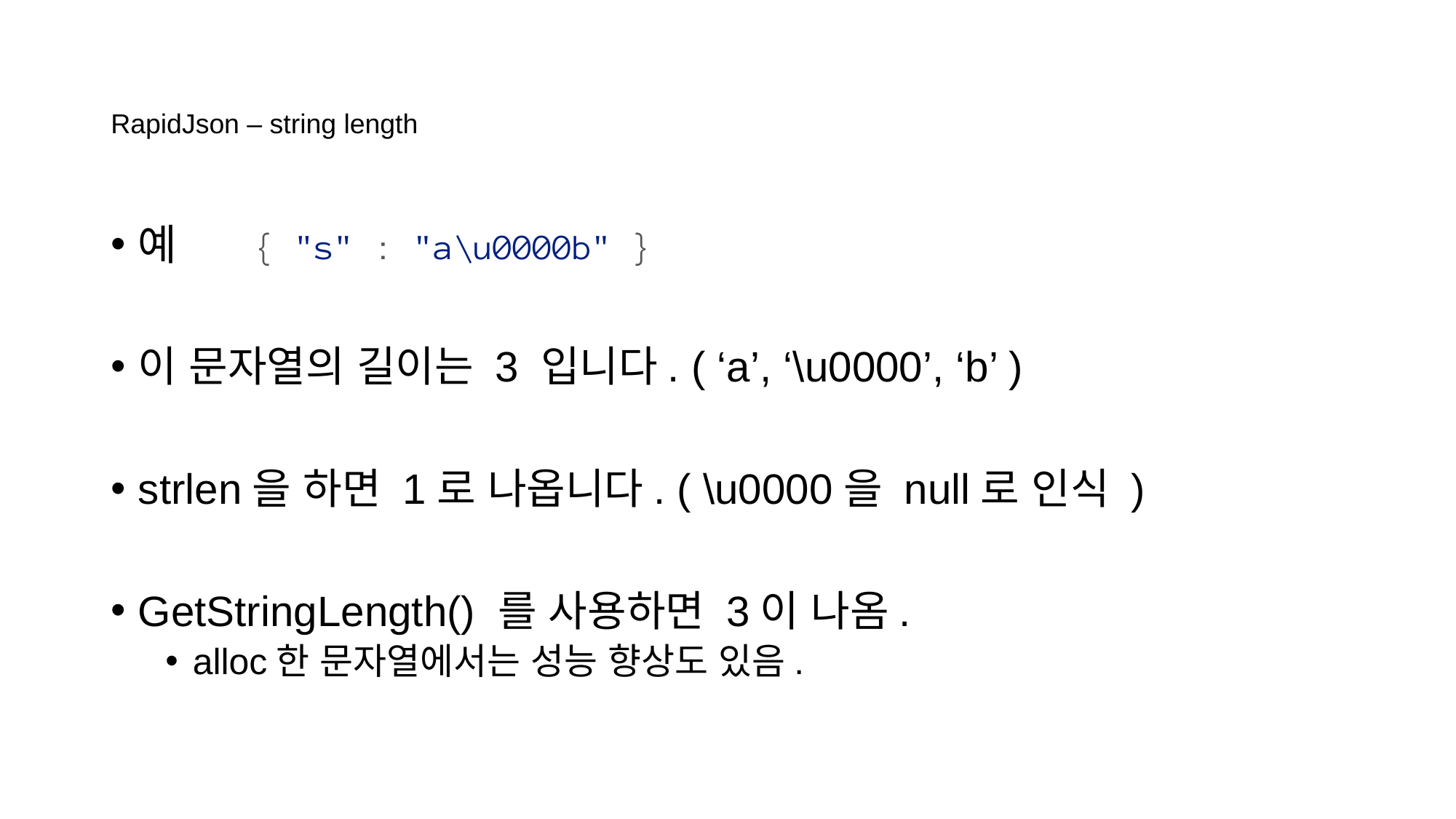

# RapidJson – string length
예

이 문자열의 길이는 3 입니다. ( ‘a’, ‘\u0000’, ‘b’ )

strlen을 하면 1로 나옵니다. ( \u0000을 null로 인식 )

GetStringLength() 를 사용하면 3이 나옴.
alloc한 문자열에서는 성능 향상도 있음.
{ "s" : "a\u0000b" }